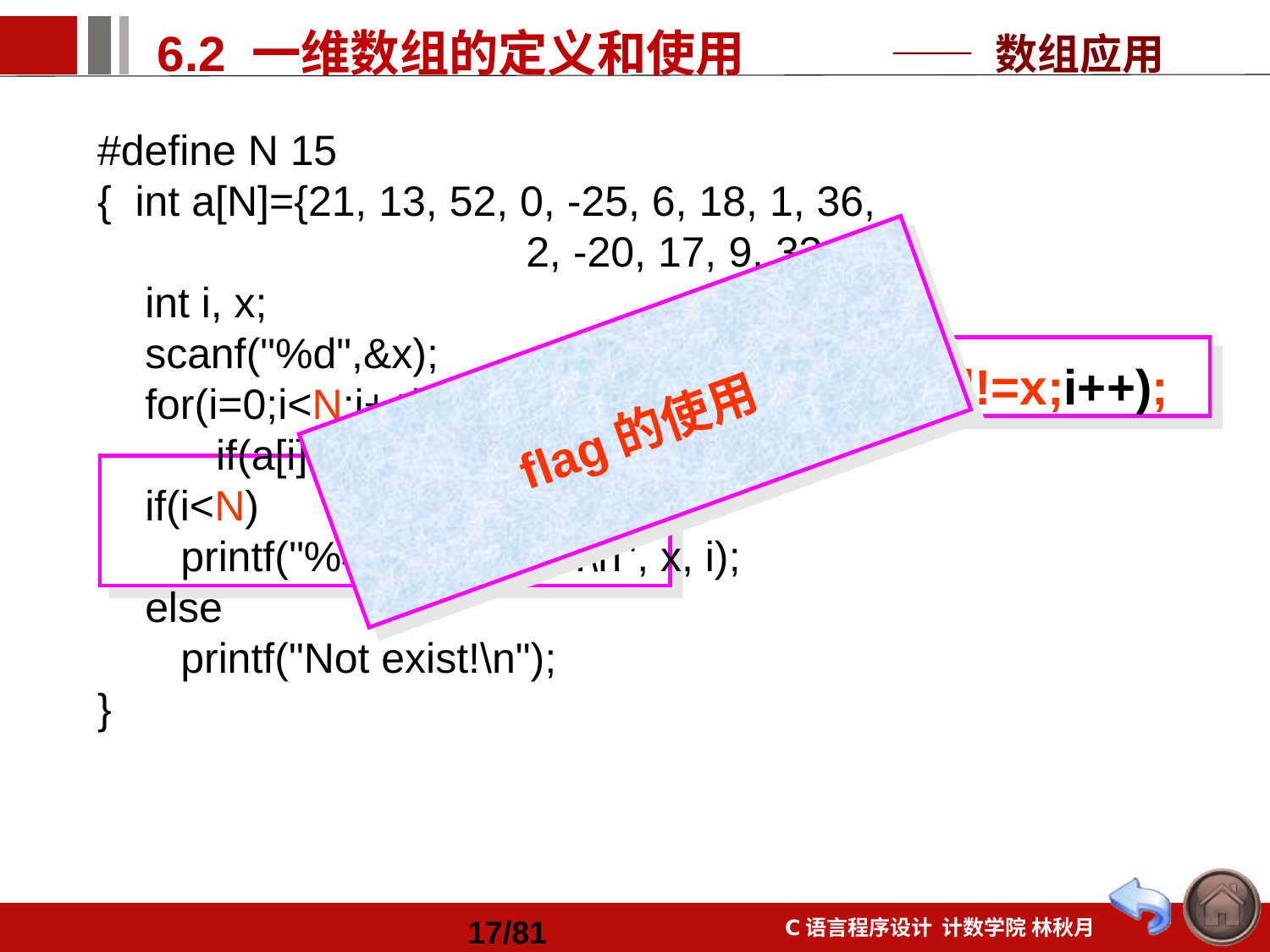

—— 数组应用

#define N 15
{  int a[N]={21, 13, 52, 0, -25, 6, 18, 1, 36,
			    2, -20, 17, 9, 33, 8};
    int i, x;
    scanf("%d",&x);
    for(i=0;i<N;i++)
          if(a[i]==x)  break;
    if(i<N)
       printf("%4d is at %4d.\n", x, i);
    else
       printf("Not exist!\n");
}
flag的使用
for(i=0;i<N&&a[i]!=x;i++);